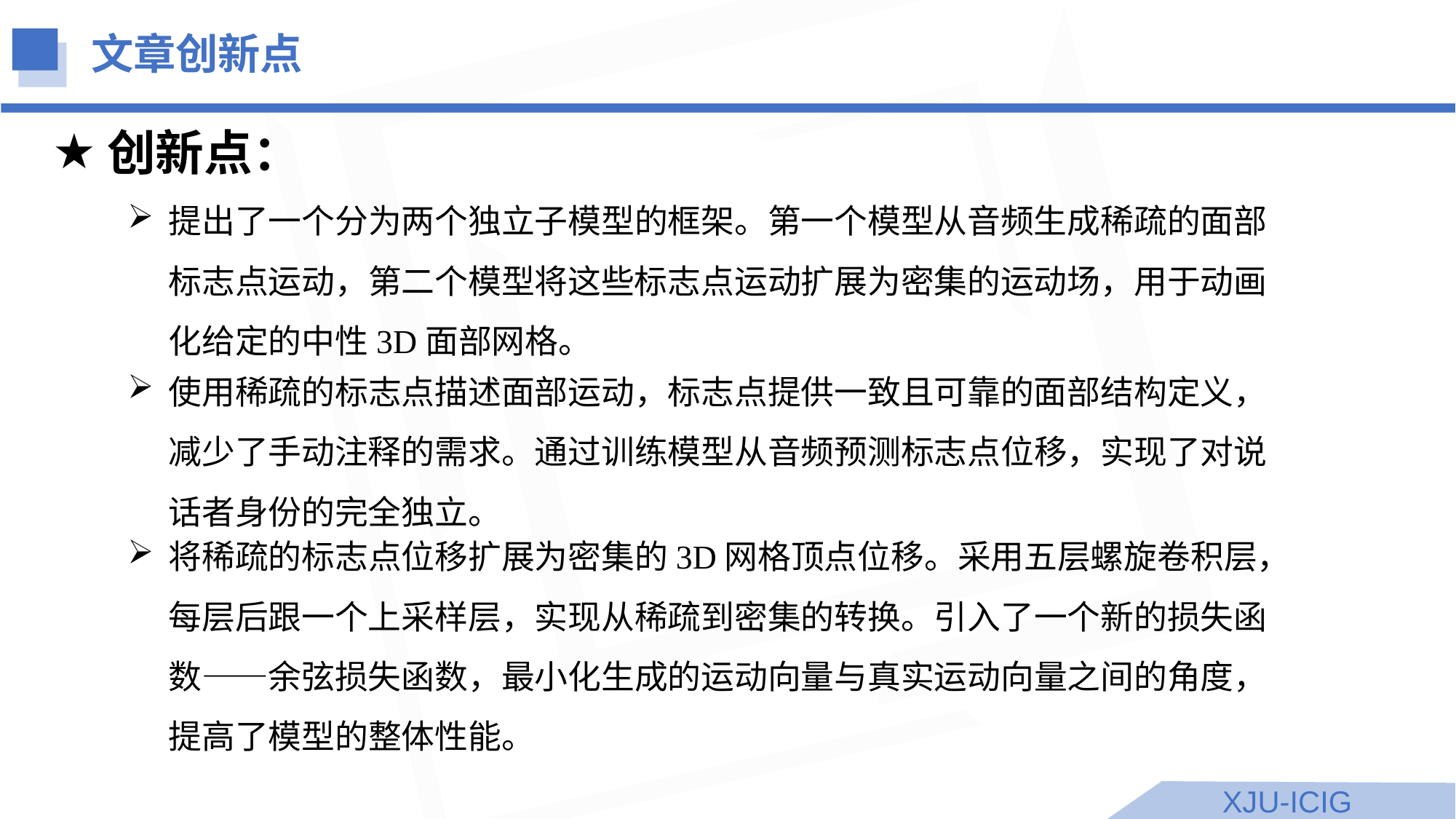

文章创新点

创新点：
提出了一个分为两个独立子模型的框架。第一个模型从音频生成稀疏的面部标志点运动，第二个模型将这些标志点运动扩展为密集的运动场，用于动画化给定的中性3D面部网格。
使用稀疏的标志点描述面部运动，标志点提供一致且可靠的面部结构定义，减少了手动注释的需求。通过训练模型从音频预测标志点位移，实现了对说话者身份的完全独立。
将稀疏的标志点位移扩展为密集的3D网格顶点位移。采用五层螺旋卷积层，每层后跟一个上采样层，实现从稀疏到密集的转换。引入了一个新的损失函数——余弦损失函数，最小化生成的运动向量与真实运动向量之间的角度，提高了模型的整体性能。
XJU-ICIG